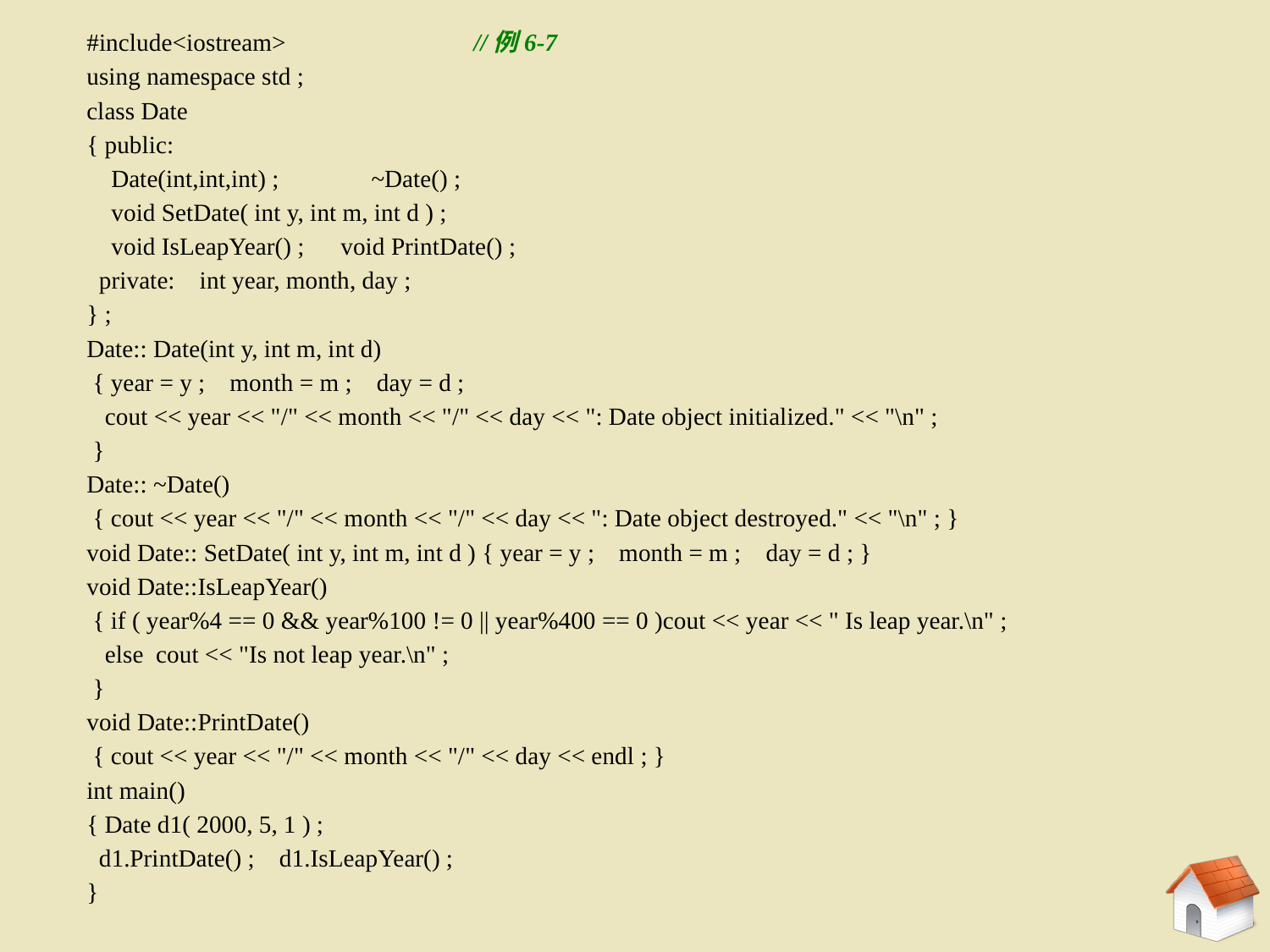

# 6.2.2  带参数的构造函数
#include<iostream>		 //例6-7
using namespace std ;
class Date
{ public:
    Date(int,int,int) ;   	     ~Date() ;
    void SetDate( int y, int m, int d ) ;
    void IsLeapYear() ; 	void PrintDate() ;
  private:    int year, month, day ;
} ;
Date:: Date(int y, int m, int d)
 { year = y ;    month = m ;    day = d ;
   cout << year << "/" << month << "/" << day << ": Date object initialized." << "\n" ;
 }
Date:: ~Date()
 { cout << year << "/" << month << "/" << day << ": Date object destroyed." << "\n" ; }
void Date:: SetDate( int y, int m, int d ) { year = y ;    month = m ;    day = d ; }
void Date::IsLeapYear()
 { if ( year%4 == 0 && year%100 != 0 || year%400 == 0 )cout << year << " Is leap year.\n" ;
   else  cout << "Is not leap year.\n" ;
 }
void Date::PrintDate()
 { cout << year << "/" << month << "/" << day << endl ; }
int main()
{ Date d1( 2000, 5, 1 ) ;
  d1.PrintDate() ;    d1.IsLeapYear() ;
}